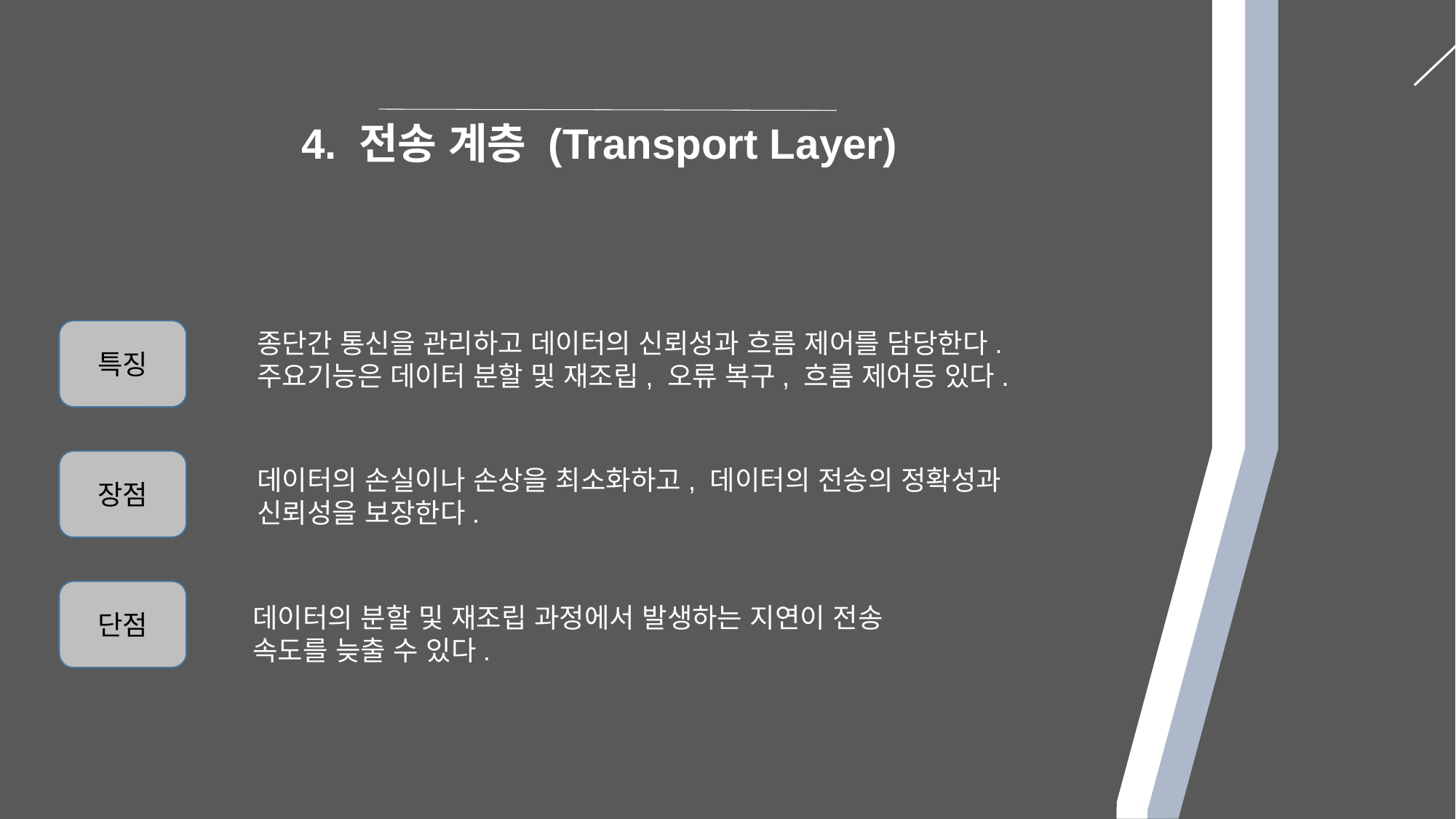

4. 전송 계층 (Transport Layer)

특징
종단간 통신을 관리하고 데이터의 신뢰성과 흐름 제어를 담당한다.
주요기능은 데이터 분할 및 재조립, 오류 복구, 흐름 제어등 있다.
장점
데이터의 손실이나 손상을 최소화하고, 데이터의 전송의 정확성과 신뢰성을 보장한다.
단점
데이터의 분할 및 재조립 과정에서 발생하는 지연이 전송 속도를 늦출 수 있다.